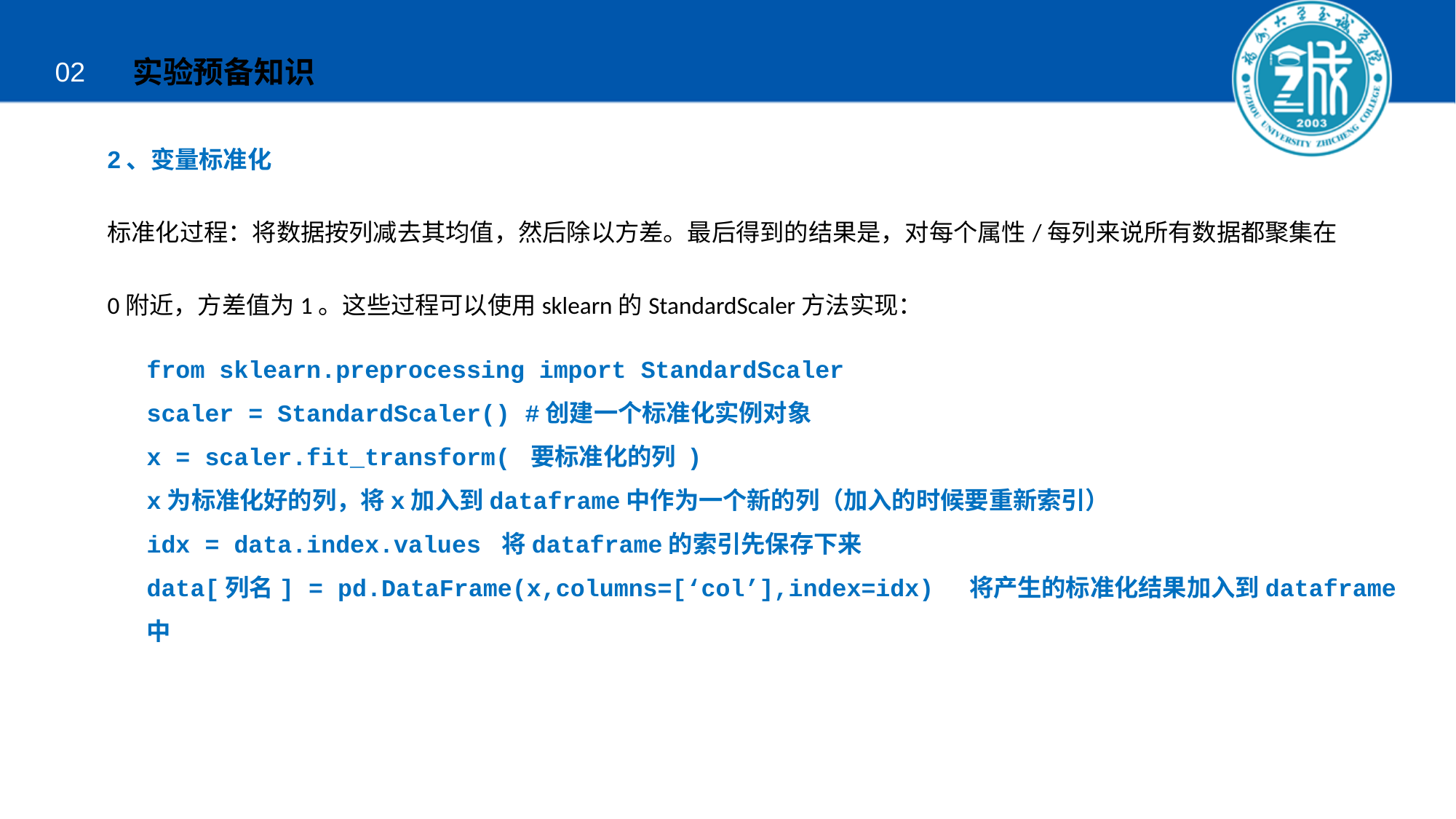

实验预备知识
02
2、变量标准化
标准化过程：将数据按列减去其均值，然后除以方差。最后得到的结果是，对每个属性/每列来说所有数据都聚集在0附近，方差值为1。这些过程可以使用sklearn的StandardScaler方法实现：
from sklearn.preprocessing import StandardScaler
scaler = StandardScaler() #创建一个标准化实例对象
x = scaler.fit_transform( 要标准化的列 )
x为标准化好的列，将x加入到dataframe中作为一个新的列（加入的时候要重新索引）
idx = data.index.values 将dataframe的索引先保存下来
data[列名] = pd.DataFrame(x,columns=[‘col’],index=idx)  将产生的标准化结果加入到dataframe中